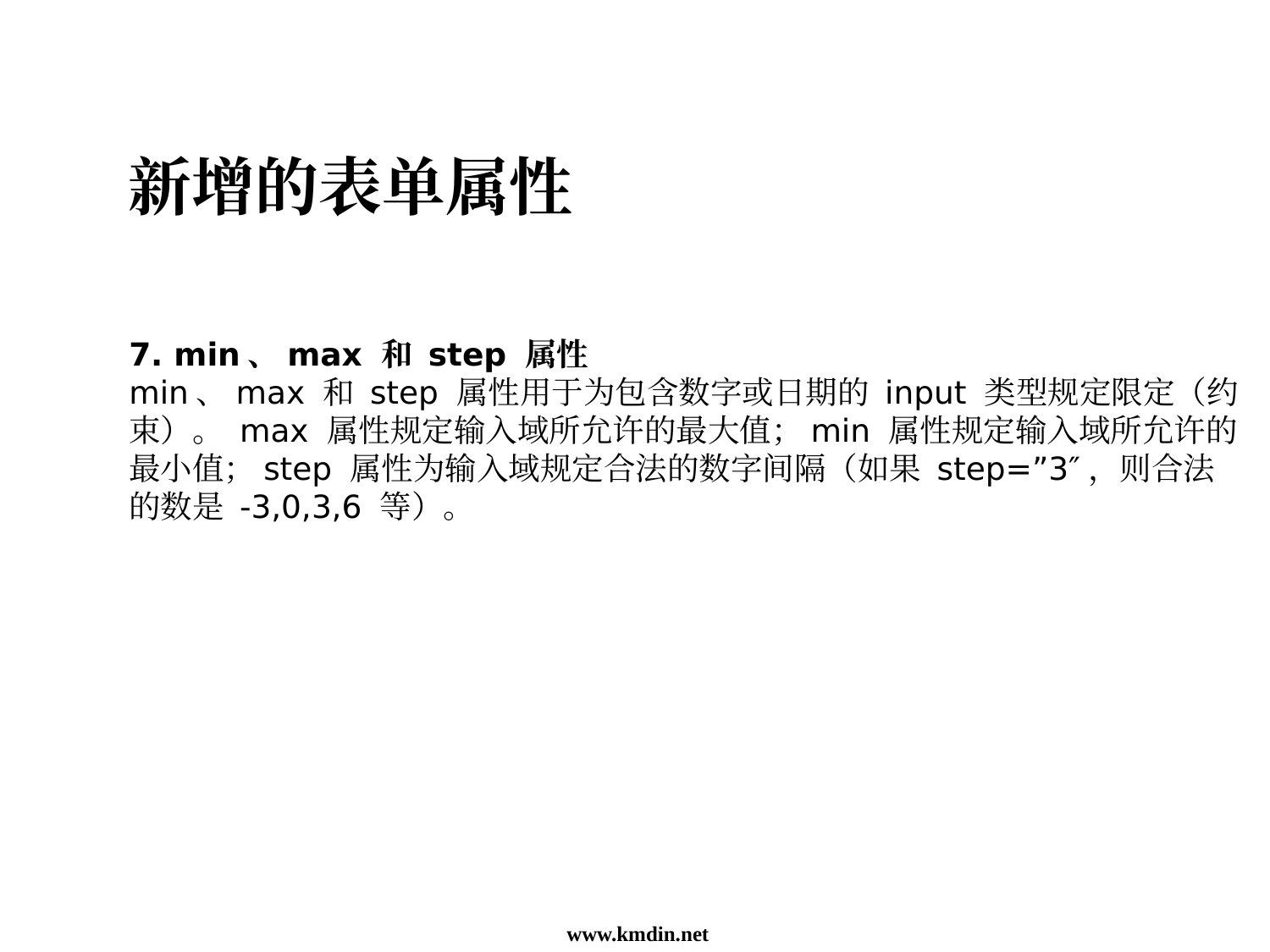

新增的表单属性
7. min、max 和 step 属性
min、max 和 step 属性用于为包含数字或日期的 input 类型规定限定（约束）。 max 属性规定输入域所允许的最大值；min 属性规定输入域所允许的最小值；step 属性为输入域规定合法的数字间隔（如果 step=”3″，则合法的数是 -3,0,3,6 等）。